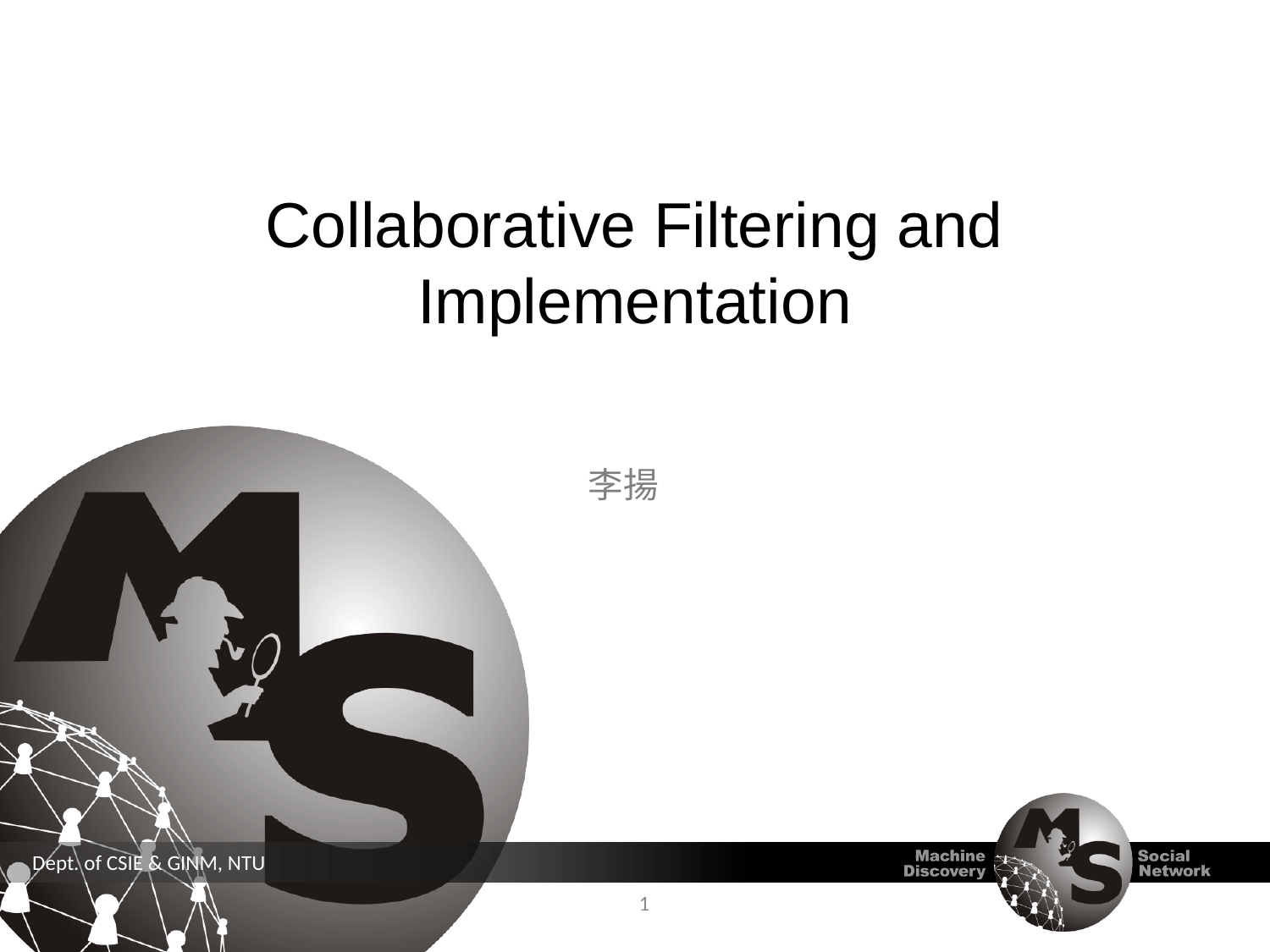

# Collaborative Filtering and Implementation
李揚
1